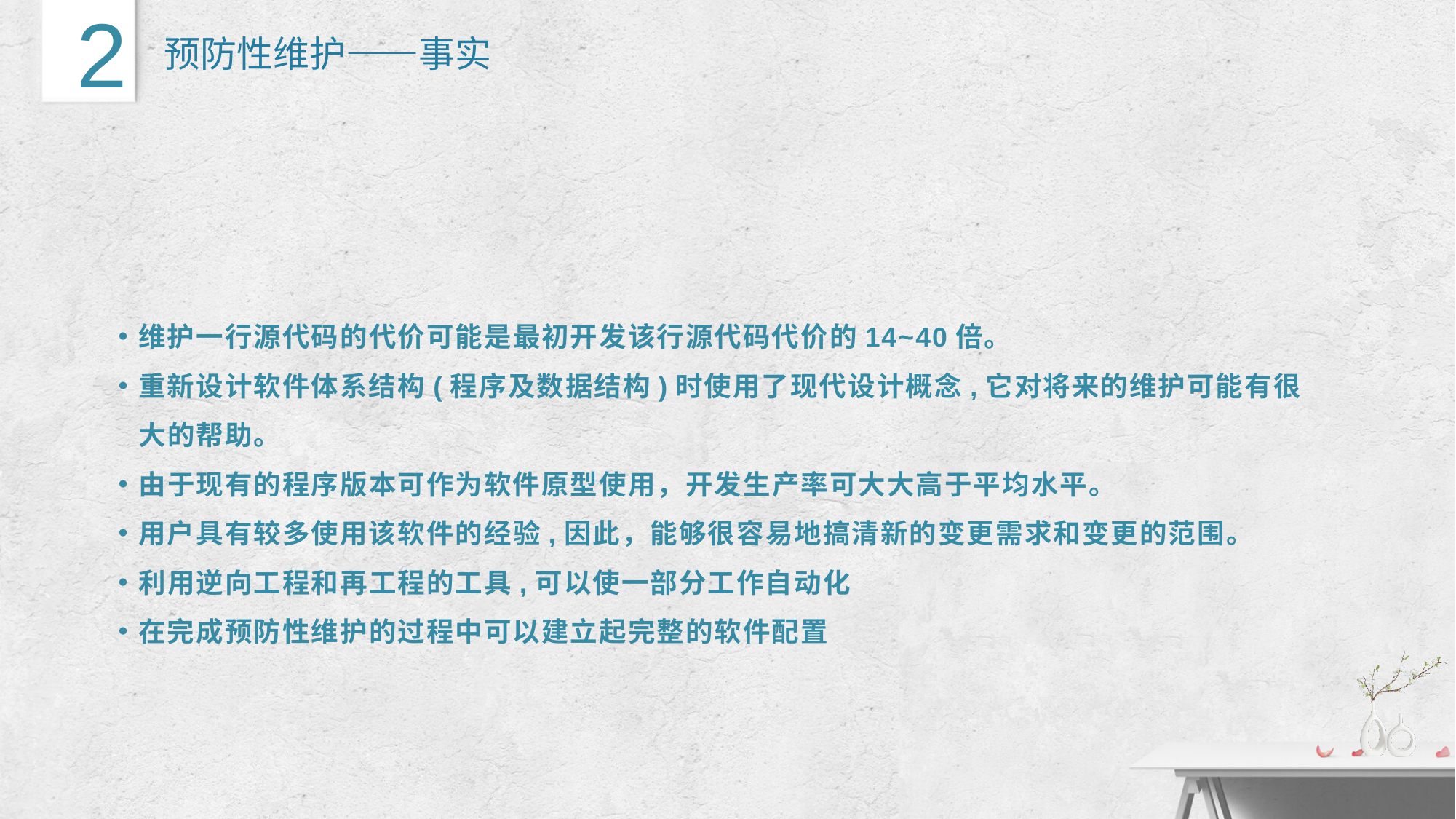

2
预防性维护——事实
维护一行源代码的代价可能是最初开发该行源代码代价的14~40倍。
重新设计软件体系结构(程序及数据结构)时使用了现代设计概念,它对将来的维护可能有很大的帮助。
由于现有的程序版本可作为软件原型使用，开发生产率可大大高于平均水平。
用户具有较多使用该软件的经验,因此，能够很容易地搞清新的变更需求和变更的范围。
利用逆向工程和再工程的工具,可以使一部分工作自动化
在完成预防性维护的过程中可以建立起完整的软件配置